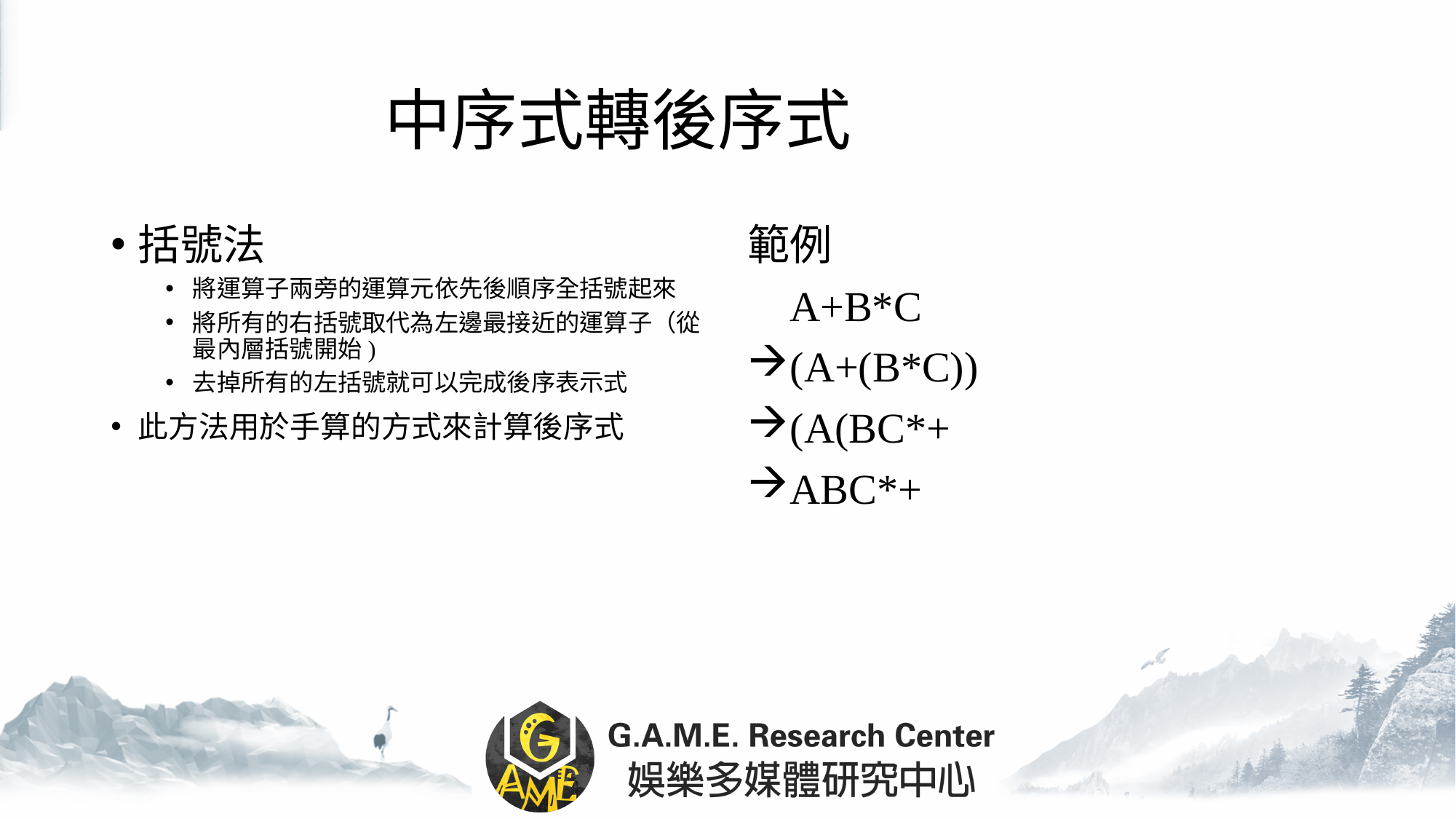

# 中序式轉後序式
括號法
將運算子兩旁的運算元依先後順序全括號起來
將所有的右括號取代為左邊最接近的運算子（從最內層括號開始)
去掉所有的左括號就可以完成後序表示式
此方法用於手算的方式來計算後序式
範例
    A+B*C
(A+(B*C))
(A(BC*+
ABC*+